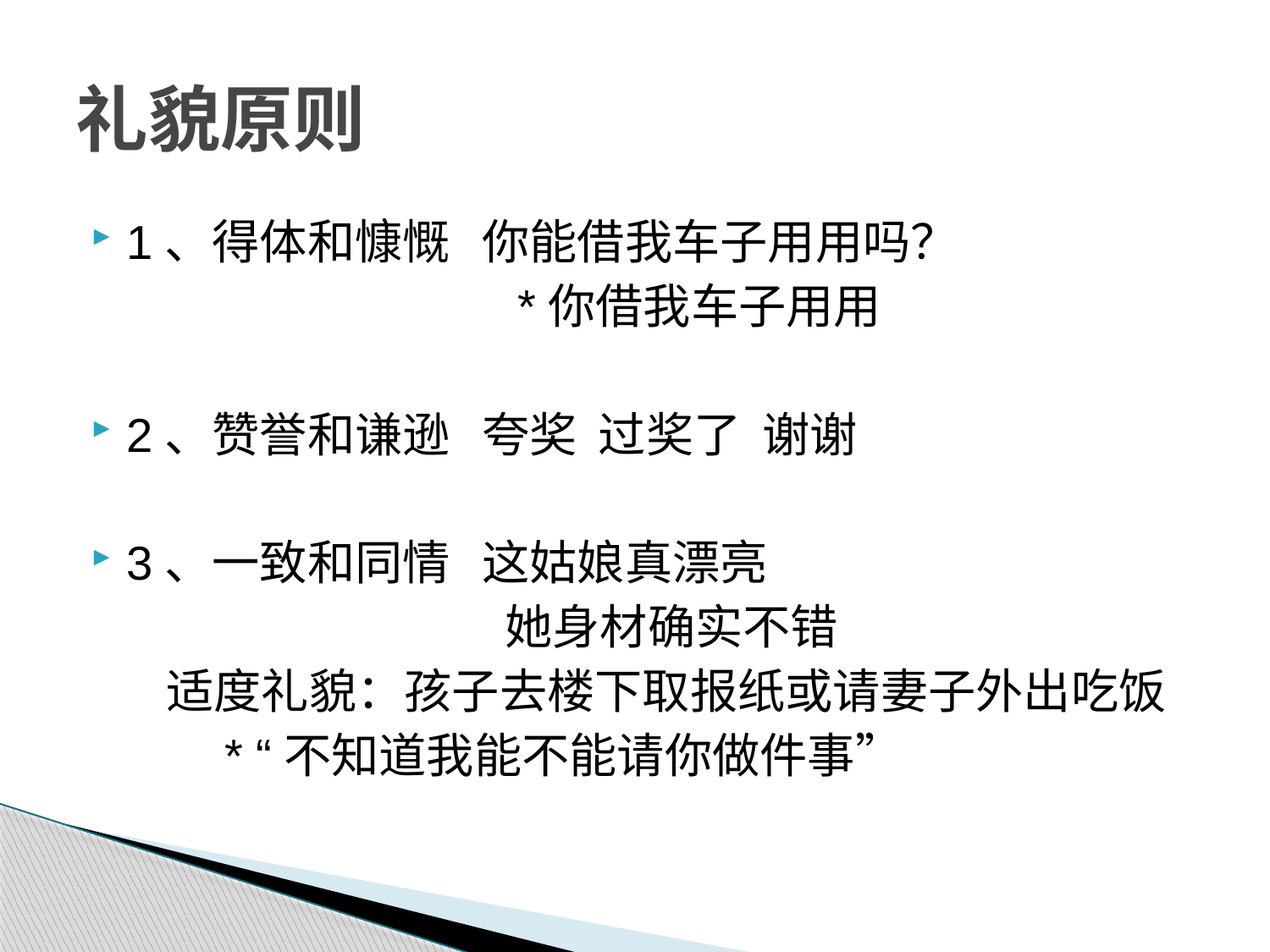

# 礼貌原则
1、得体和慷慨   你能借我车子用用吗？
                                *你借我车子用用

2、赞誉和谦逊   夸奖  过奖了  谢谢

3、一致和同情   这姑娘真漂亮
                                      她身材确实不错
      适度礼貌：孩子去楼下取报纸或请妻子外出吃饭
          * “不知道我能不能请你做件事”